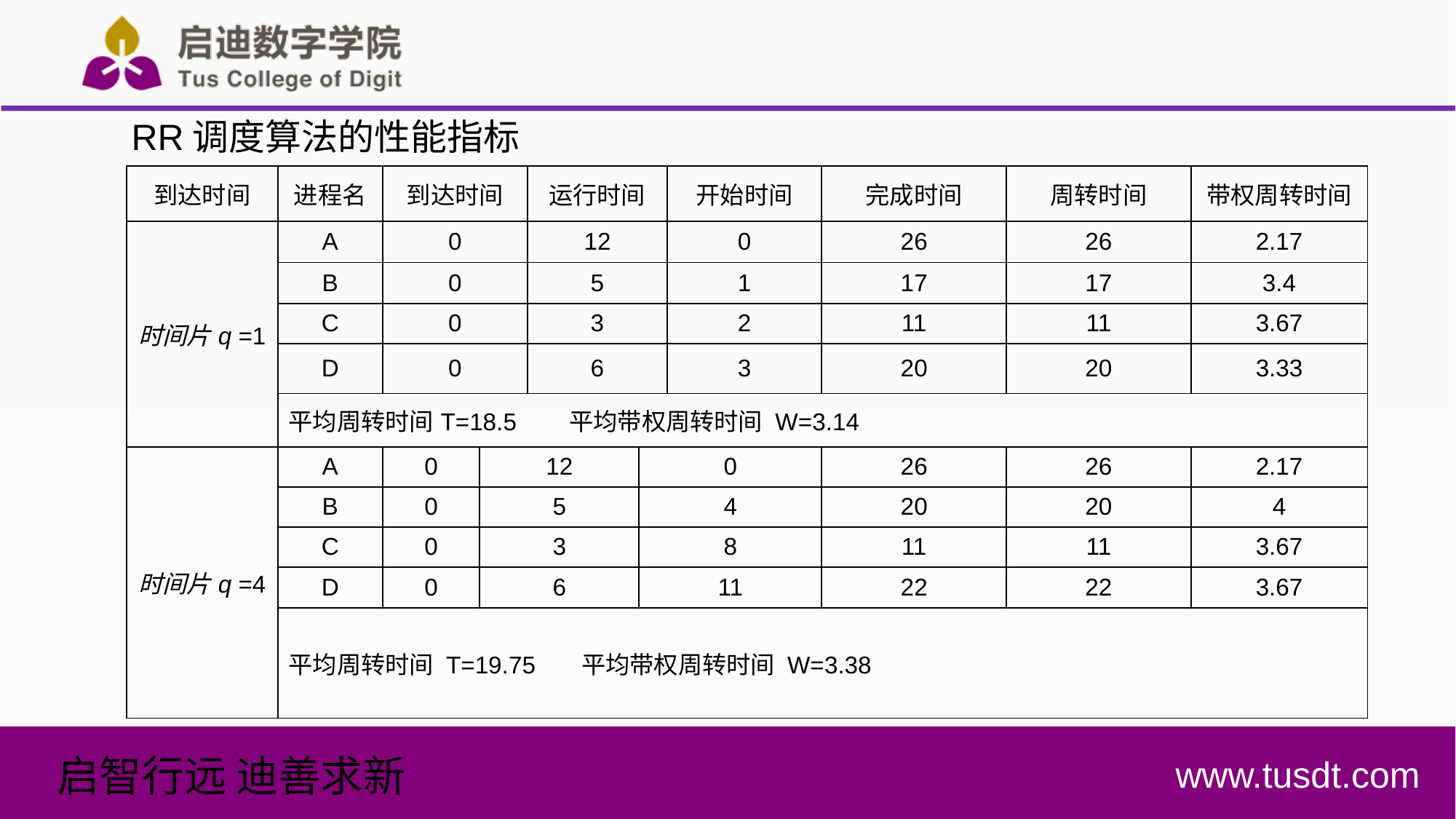

RR调度算法的性能指标
| 到达时间 | 进程名 | 到达时间 |  | 运行时间 |  | 开始时间 | 完成时间 | 周转时间 | 带权周转时间 |
| --- | --- | --- | --- | --- | --- | --- | --- | --- | --- |
| 时间片q =1 | A | 0 |  | 12 |  | 0 | 26 | 26 | 2.17 |
|  | B | 0 |  | 5 |  | 1 | 17 | 17 | 3.4 |
|  | C | 0 |  | 3 |  | 2 | 11 | 11 | 3.67 |
|  | D | 0 |  | 6 |  | 3 | 20 | 20 | 3.33 |
|  | 平均周转时间T=18.5 平均带权周转时间 W=3.14 |  |  |  |  |  |  |  |  |
| 时间片q =4 | A | 0 | 12 |  | 0 |  | 26 | 26 | 2.17 |
|  | B | 0 | 5 |  | 4 |  | 20 | 20 | 4 |
|  | C | 0 | 3 |  | 8 |  | 11 | 11 | 3.67 |
|  | D | 0 | 6 |  | 11 |  | 22 | 22 | 3.67 |
|  | 平均周转时间 T=19.75 平均带权周转时间 W=3.38 |  |  |  |  |  |  |  |  |